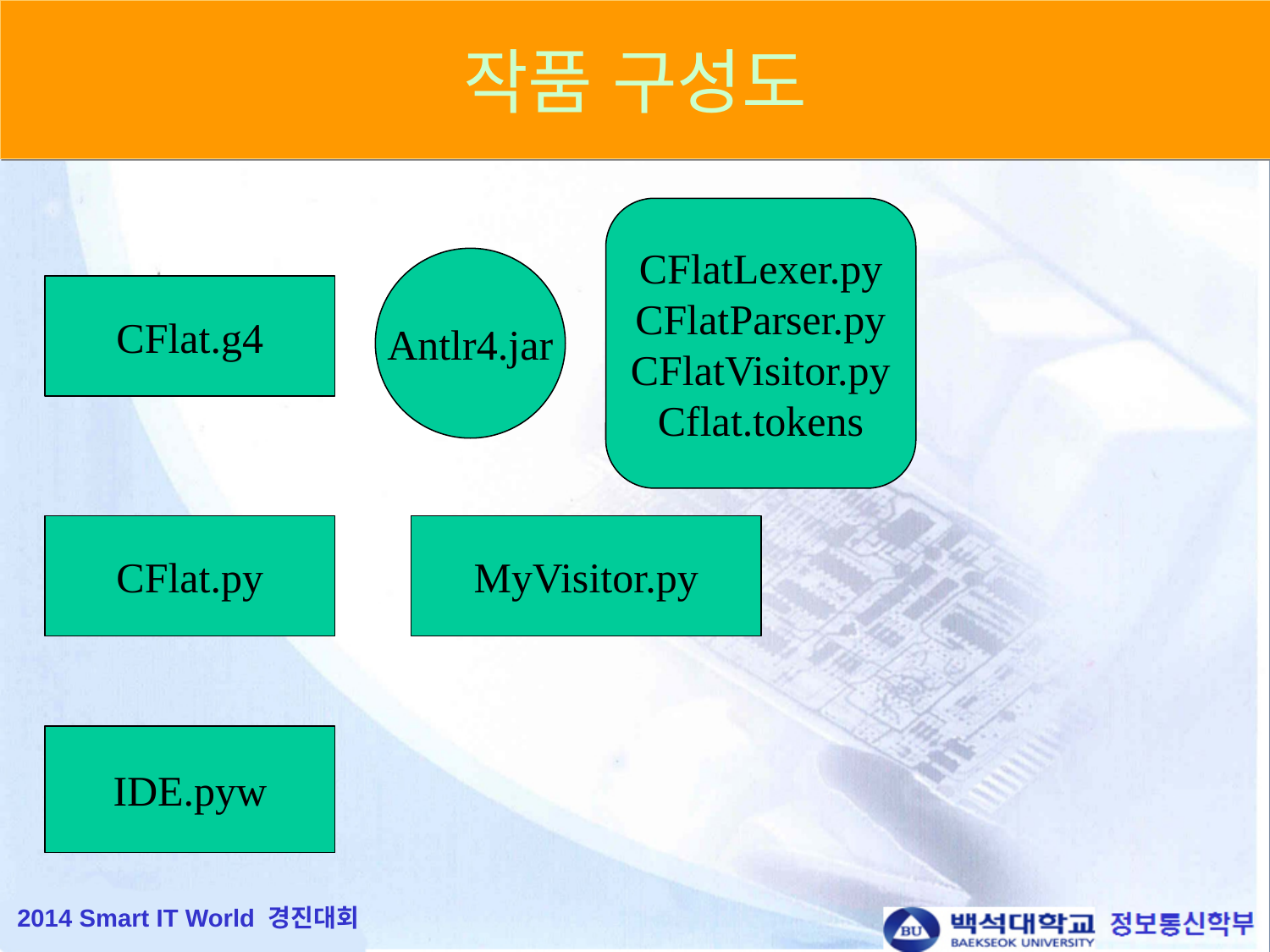

작품 구성도
CFlatLexer.py
CFlatParser.py
CFlatVisitor.py
Cflat.tokens
Antlr4.jar
CFlat.g4
CFlat.py
MyVisitor.py
IDE.pyw
2014 Smart IT World 경진대회